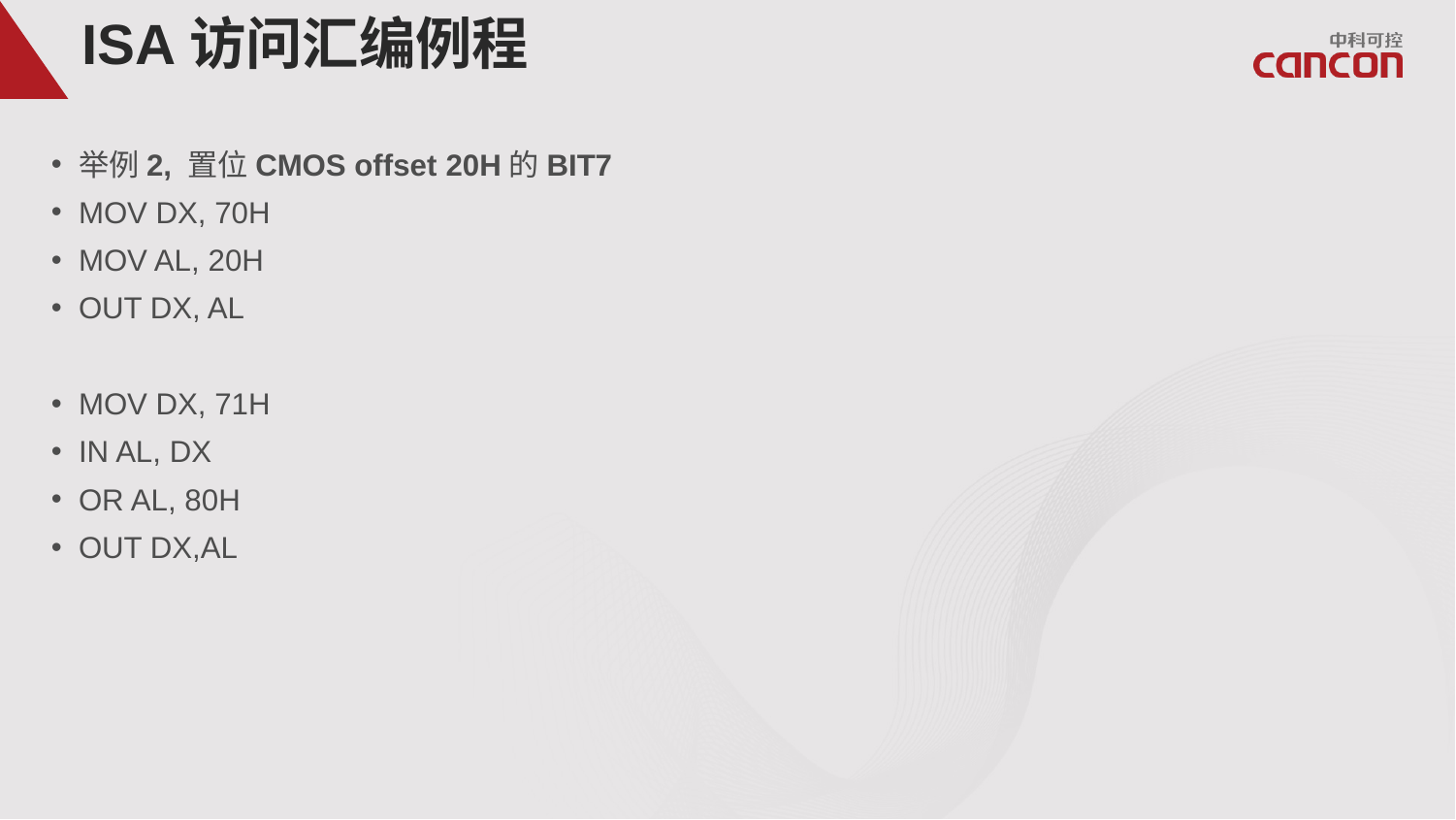

# ISA访问汇编例程
举例2, 置位CMOS offset 20H的BIT7
MOV DX, 70H
MOV AL, 20H
OUT DX, AL

MOV DX, 71H
IN AL, DX
OR AL, 80H
OUT DX,AL